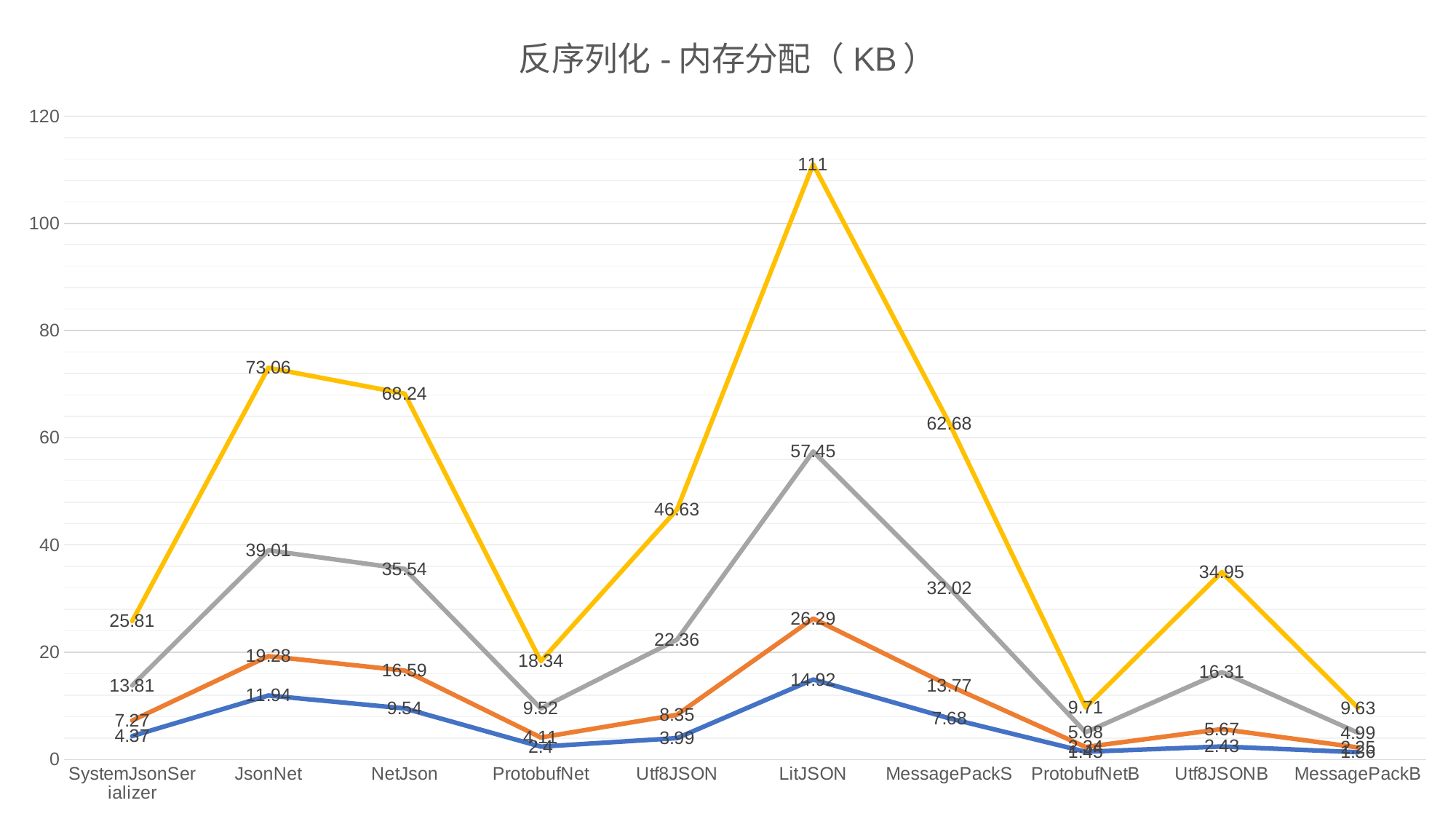

### Chart: 反序列化-内存分配（KB）

| Category | N=10 | N=20 | N=50 | N=100 |
|---|---|---|---|---|
| SystemJsonSerializer | 4.37 | 7.27 | 13.81 | 25.81 |
| JsonNet | 11.94 | 19.28 | 39.01 | 73.06 |
| NetJson | 9.54 | 16.59 | 35.54 | 68.24 |
| ProtobufNet | 2.4 | 4.11 | 9.52 | 18.34 |
| Utf8JSON | 3.99 | 8.35 | 22.36 | 46.63 |
| LitJSON | 14.92 | 26.29 | 57.45 | 111.0 |
| MessagePackS | 7.68 | 13.77 | 32.02 | 62.68 |
| ProtobufNetB | 1.45 | 2.34 | 5.08 | 9.71 |
| Utf8JSONB | 2.43 | 5.67 | 16.31 | 34.95 |
| MessagePackB | 1.36 | 2.25 | 4.99 | 9.63 |